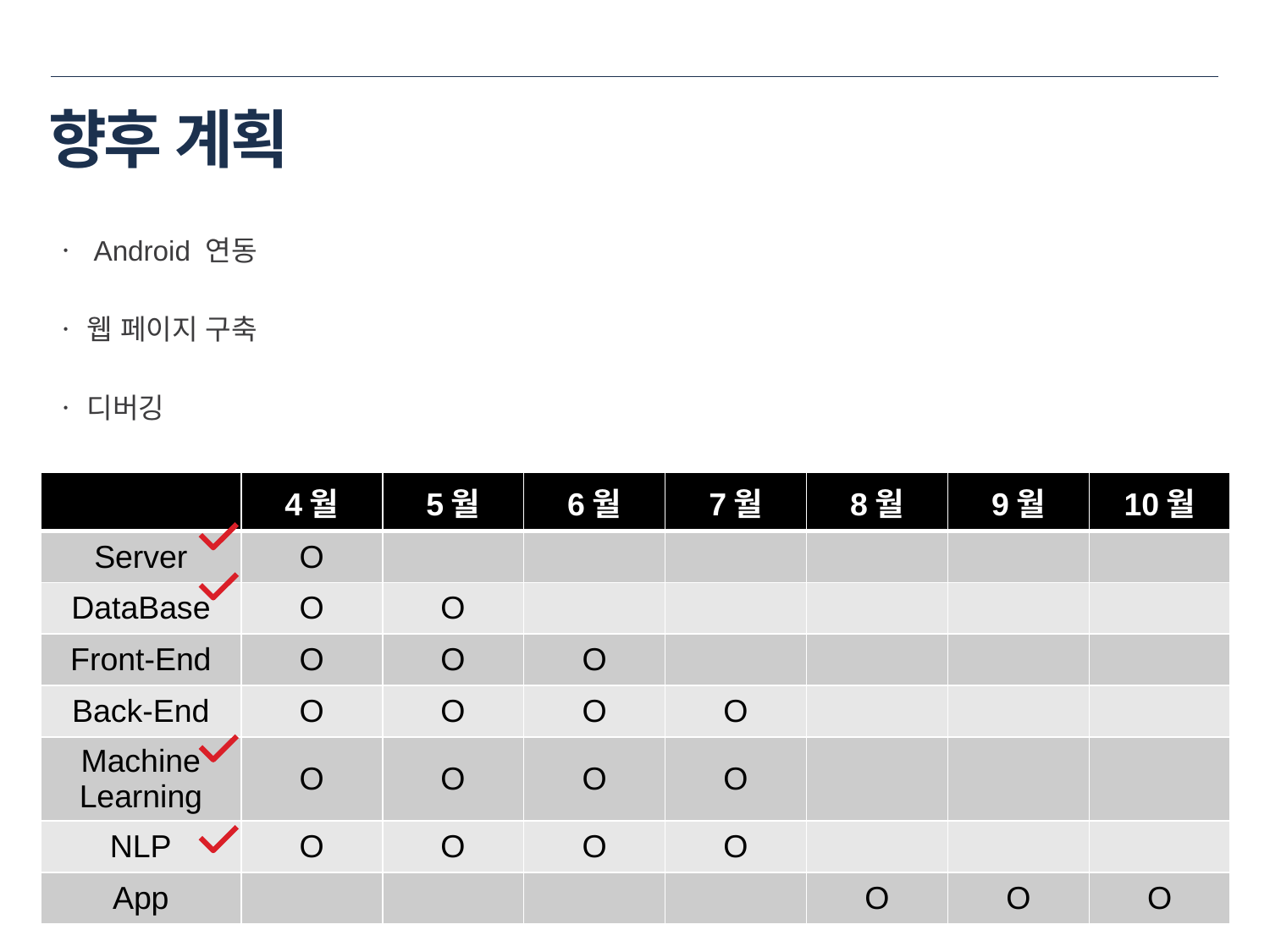

# 향후 계획
ㆍ Android 연동

ㆍ 웹 페이지 구축

ㆍ 디버깅
|  | 4월 | 5월 | 6월 | 7월 | 8월 | 9월 | 10월 |
| --- | --- | --- | --- | --- | --- | --- | --- |
| Server | O |  |  |  |  |  |  |
| DataBase | O | O |  |  |  |  |  |
| Front-End | O | O | O |  |  |  |  |
| Back-End | O | O | O | O |  |  |  |
| Machine Learning | O | O | O | O |  |  |  |
| NLP | O | O | O | O |  |  |  |
| App |  |  |  |  | O | O | O |